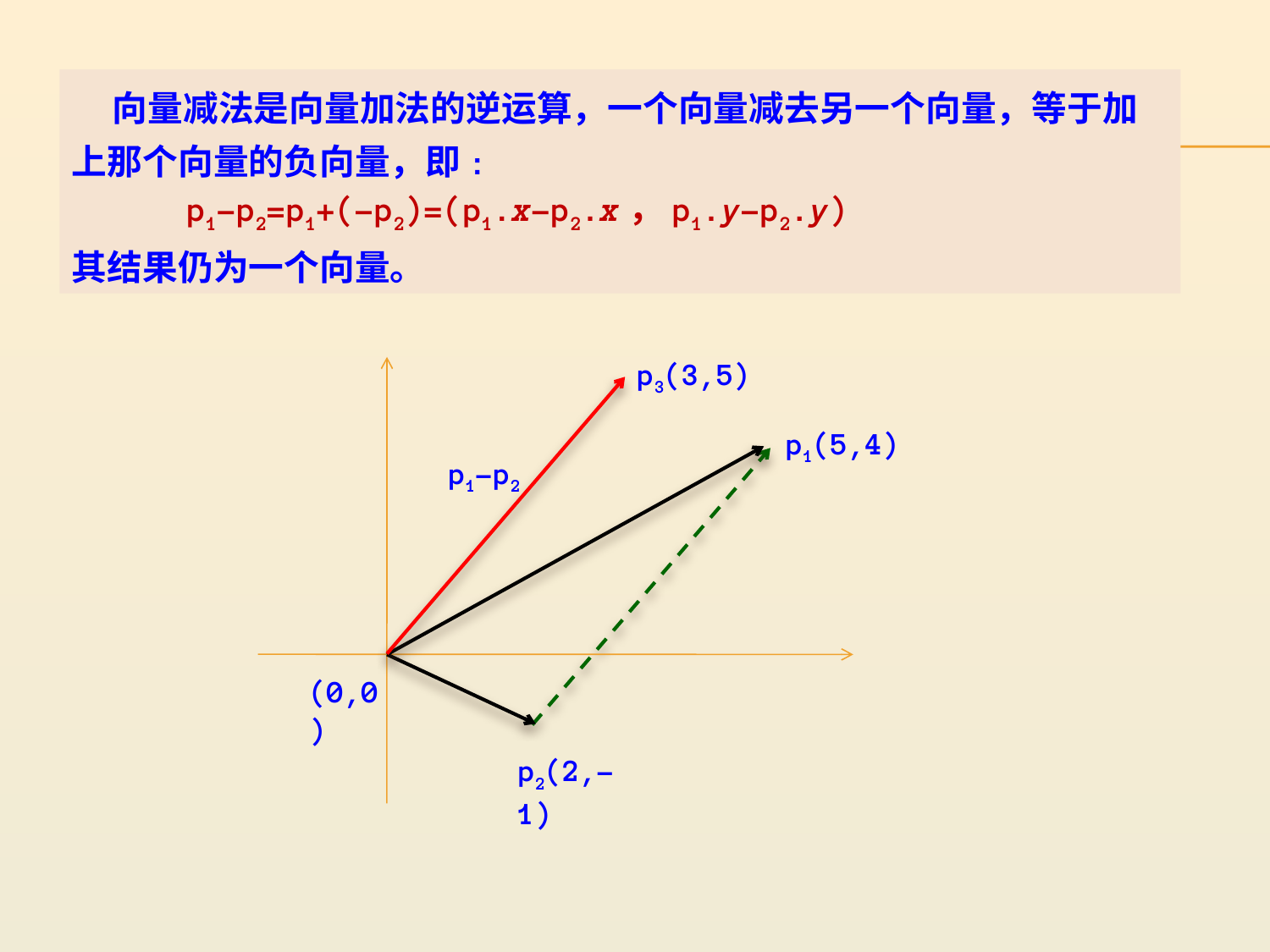

向量减法是向量加法的逆运算，一个向量减去另一个向量，等于加上那个向量的负向量，即:
      p1-p2=p1+(-p2)=(p1.x-p2.x，p1.y-p2.y)
其结果仍为一个向量。
p3(3,5)
p1-p2
p1(5,4)
(0,0)
p2(2,-1)